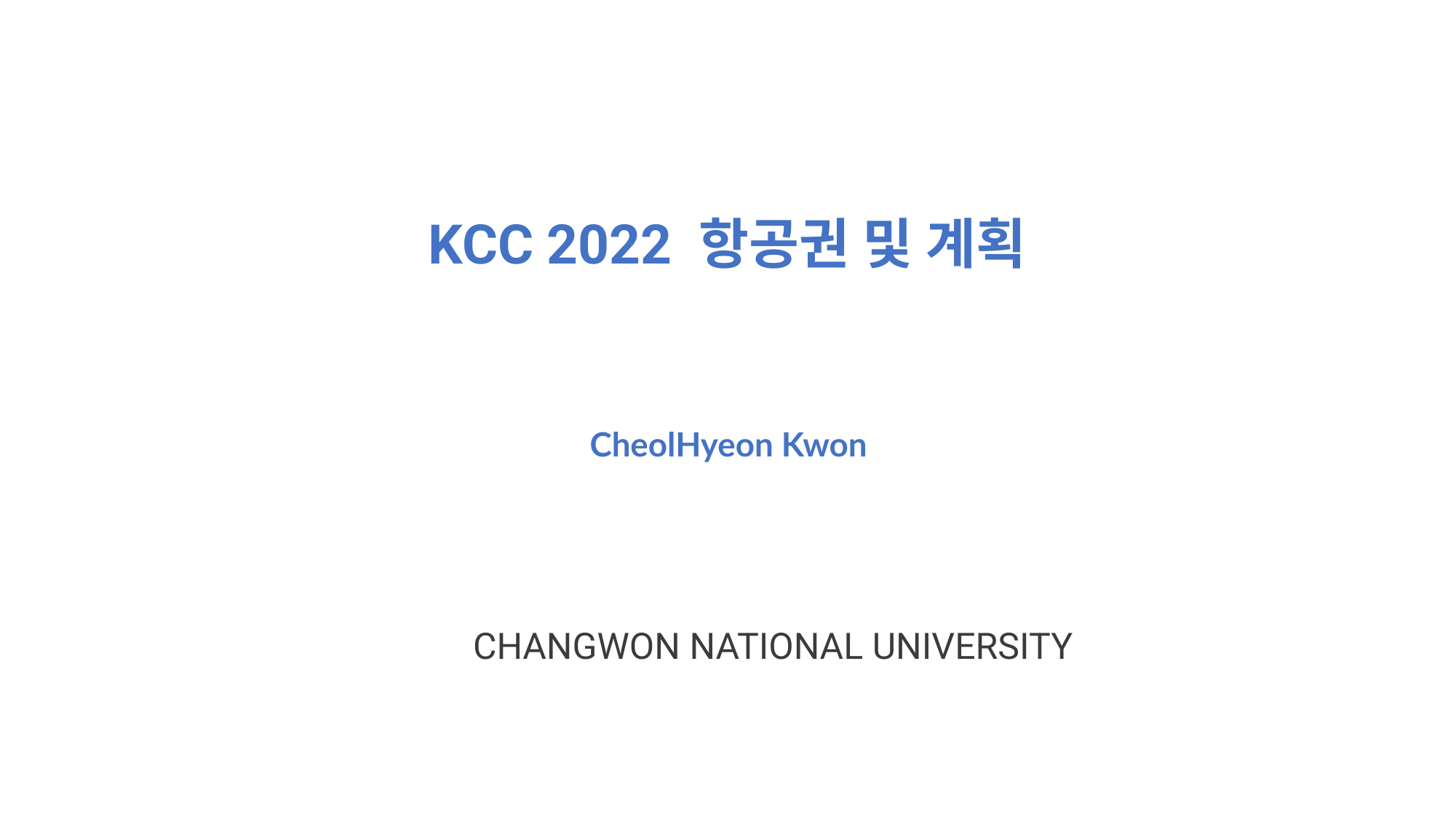

KCC 2022 항공권 및 계획
CheolHyeon Kwon
CHANGWON NATIONAL UNIVERSITY